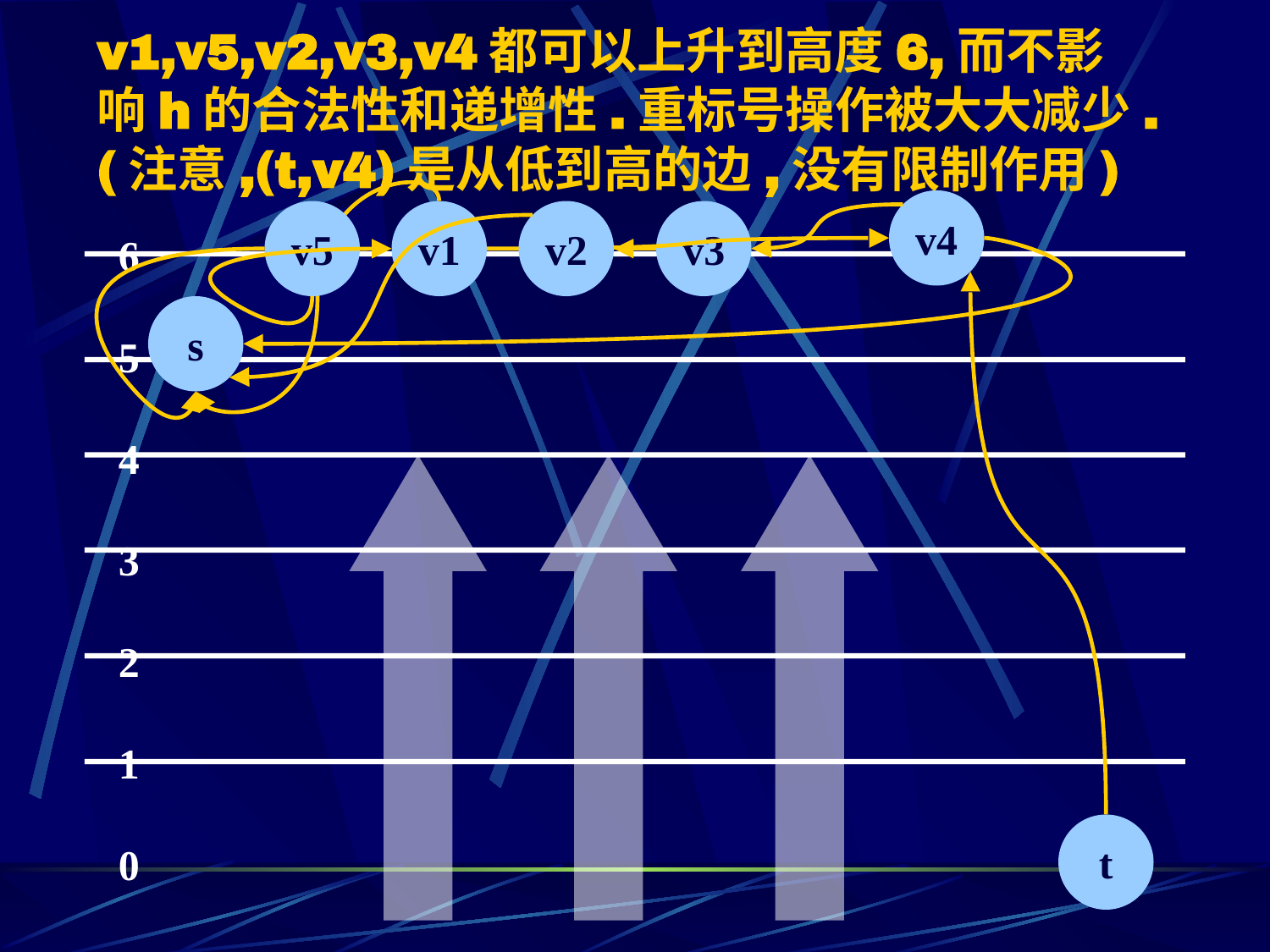

# v1,v5,v2,v3,v4都可以上升到高度6,而不影响h的合法性和递增性.重标号操作被大大减少.(注意,(t,v4)是从低到高的边,没有限制作用)
v4
v5
v1
v2
v3
6

5

4

3

2

1

0

s

t